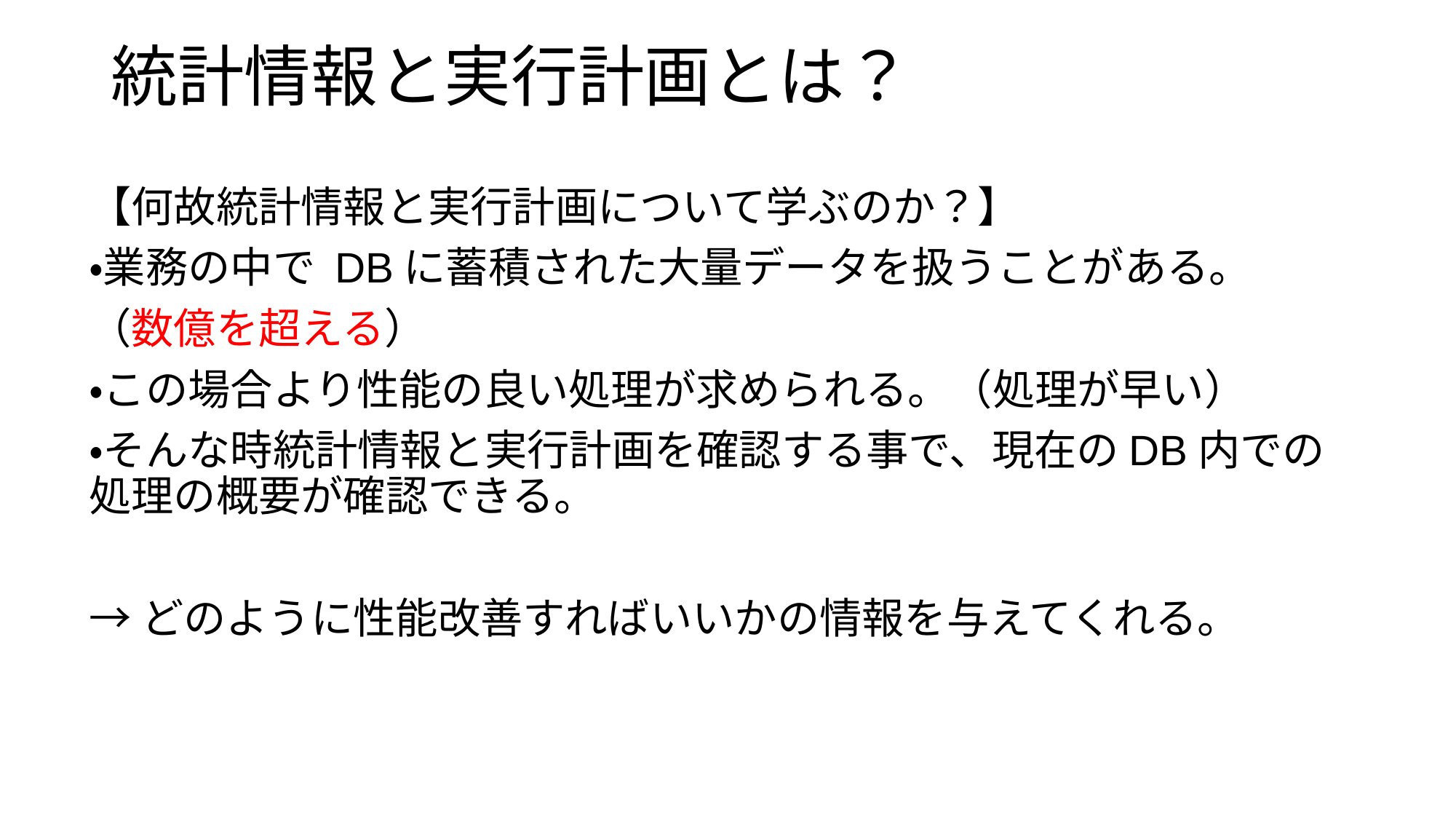

# 統計情報と実行計画とは？
【何故統計情報と実行計画について学ぶのか？】
・業務の中で DBに蓄積された大量データを扱うことがある。
（数億を超える）
・この場合より性能の良い処理が求められる。（処理が早い）
・そんな時統計情報と実行計画を確認する事で、現在のDB内での処理の概要が確認できる。

→どのように性能改善すればいいかの情報を与えてくれる。